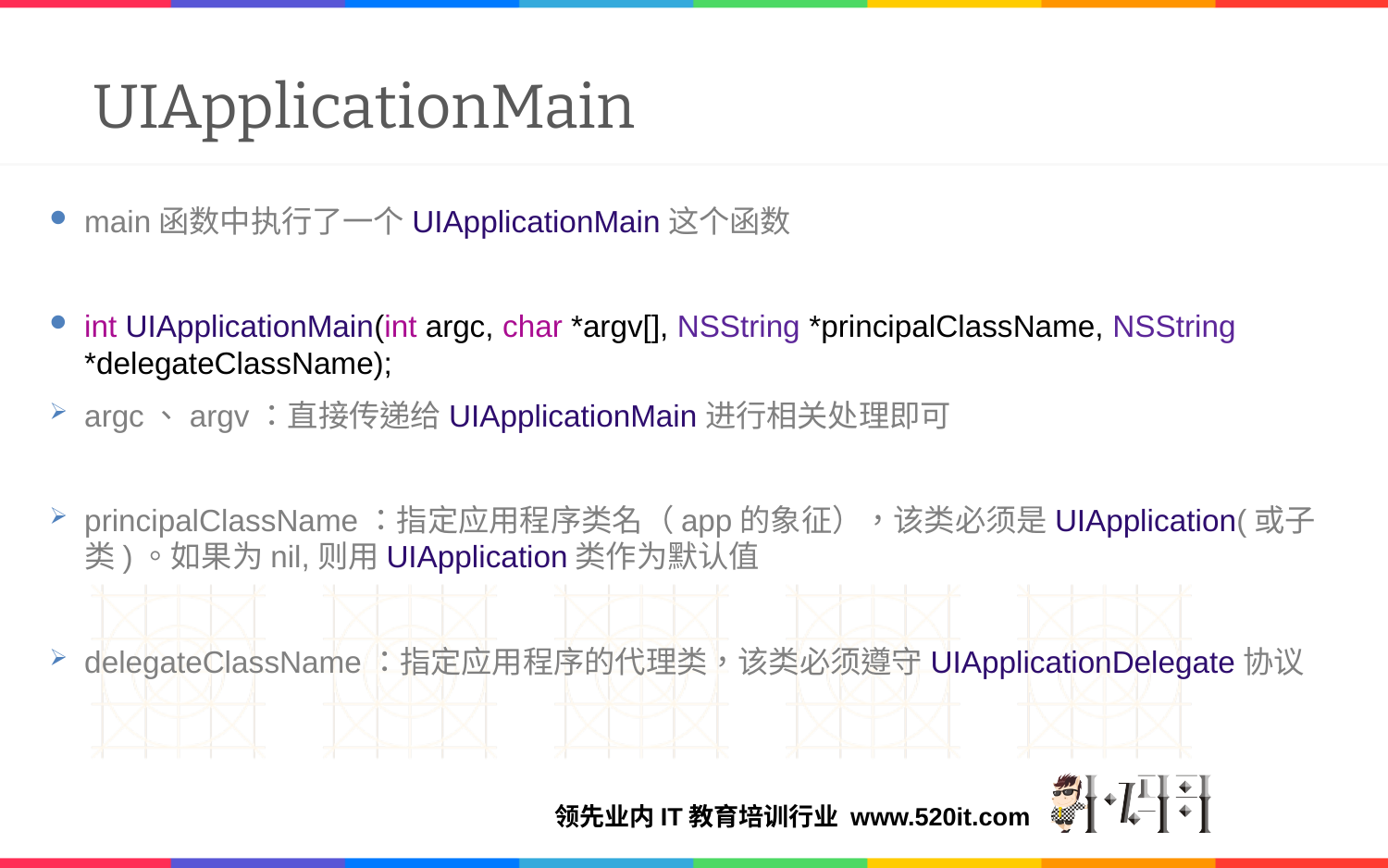

# UIApplicationMain
main函数中执行了一个UIApplicationMain这个函数

int UIApplicationMain(int argc, char *argv[], NSString *principalClassName, NSString *delegateClassName);
argc、argv：直接传递给UIApplicationMain进行相关处理即可

principalClassName：指定应用程序类名（app的象征），该类必须是UIApplication(或子类)。如果为nil,则用UIApplication类作为默认值

delegateClassName：指定应用程序的代理类，该类必须遵守UIApplicationDelegate协议